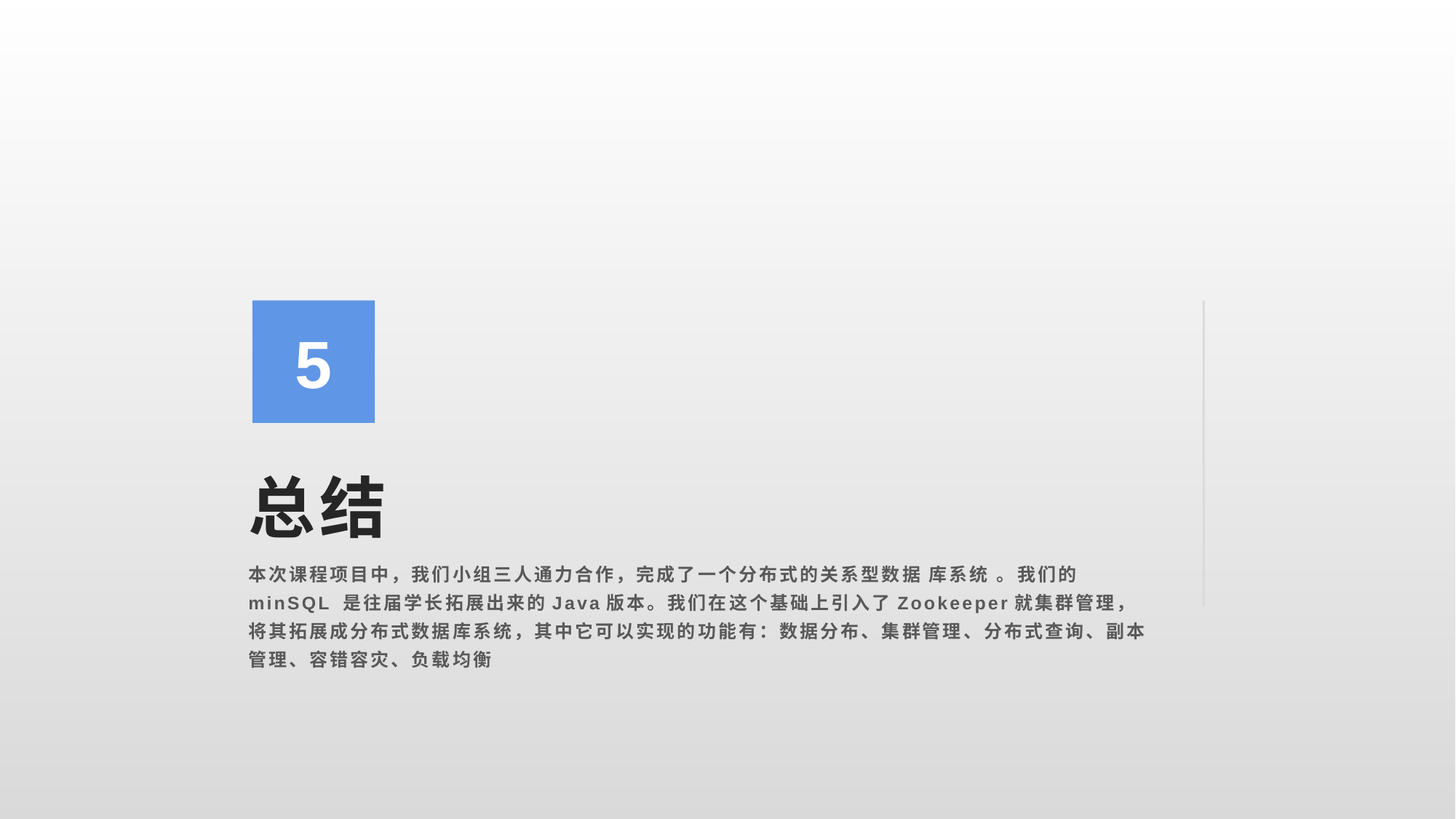

5

# 总结
本次课程项目中，我们小组三人通力合作，完成了一个分布式的关系型数据 库系统 。我们的minSQL 是往届学长拓展出来的Java版本。我们在这个基础上引入了Zookeeper就集群管理，将其拓展成分布式数据库系统，其中它可以实现的功能有：数据分布、集群管理、分布式查询、副本管理、容错容灾、负载均衡